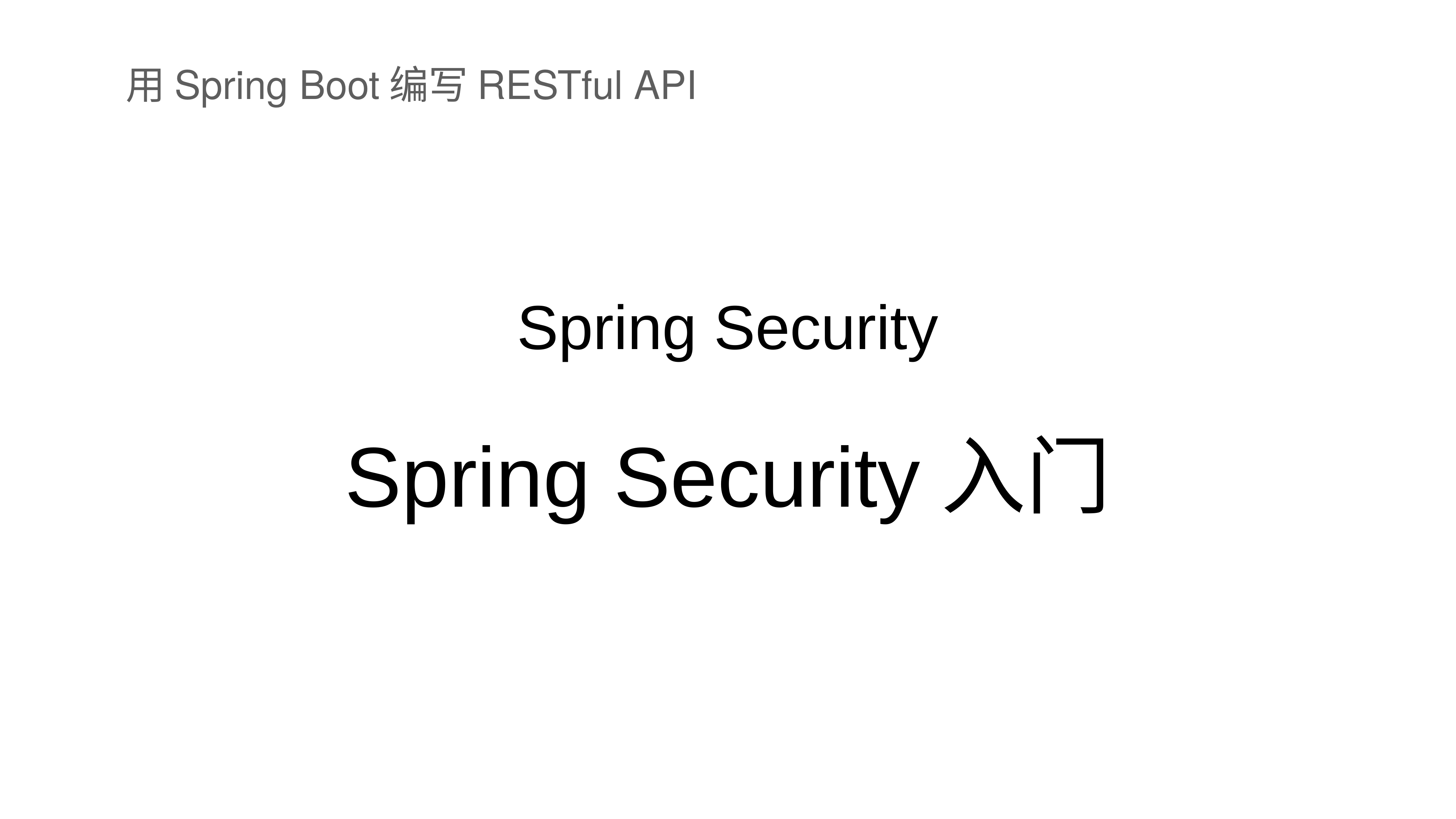

用Spring Boot编写RESTful API
Spring Security
Spring Security入门